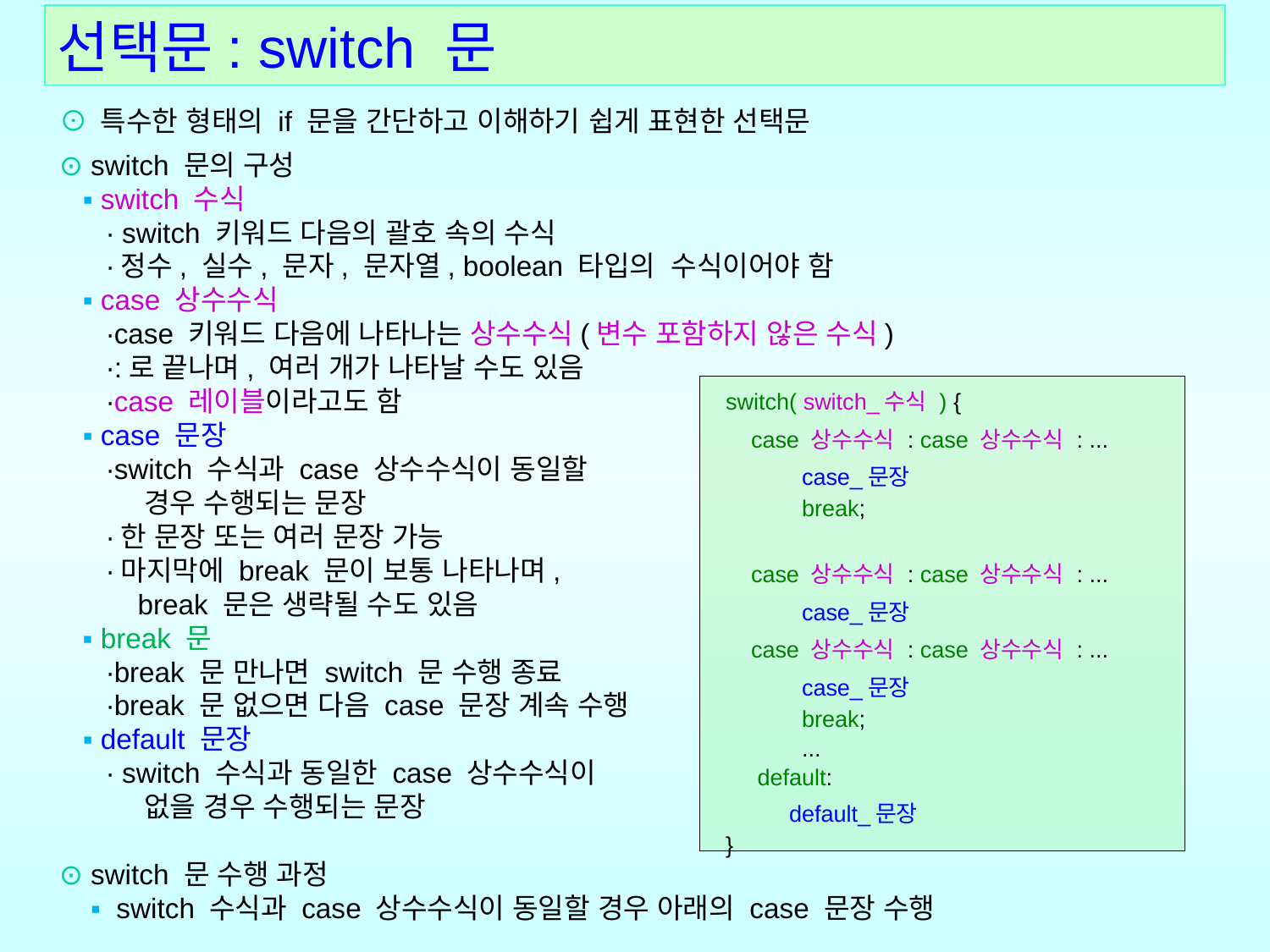

선택문: switch 문
⊙ 특수한 형태의 if 문을 간단하고 이해하기 쉽게 표현한 선택문
⊙ switch 문의 구성
   ▪ switch 수식
      ∙ switch 키워드 다음의 괄호 속의 수식
      ∙정수, 실수, 문자, 문자열, boolean 타입의  수식이어야 함
   ▪ case 상수수식
      ∙case 키워드 다음에 나타나는 상수수식(변수 포함하지 않은 수식)
      ∙:로 끝나며, 여러 개가 나타날 수도 있음
      ∙case 레이블이라고도 함
   ▪ case 문장
      ∙switch 수식과 case 상수수식이 동일할
          경우 수행되는 문장
      ∙한 문장 또는 여러 문장 가능
      ∙마지막에 break 문이 보통 나타나며,
          break 문은 생략될 수도 있음
   ▪ break 문
      ∙break 문 만나면 switch 문 수행 종료
      ∙break 문 없으면 다음 case 문장 계속 수행
   ▪ default 문장
      ∙ switch 수식과 동일한 case 상수수식이
          없을 경우 수행되는 문장

⊙ switch 문 수행 과정
    ▪  switch 수식과 case 상수수식이 동일할 경우 아래의 case 문장 수행
| switch( switch\_수식 ) { case 상수수식 : case 상수수식 : ... case\_문장 break; case 상수수식 : case 상수수식 : ... case\_문장 case 상수수식 : case 상수수식 : ... case\_문장 break; ... default: default\_문장 } |
| --- |